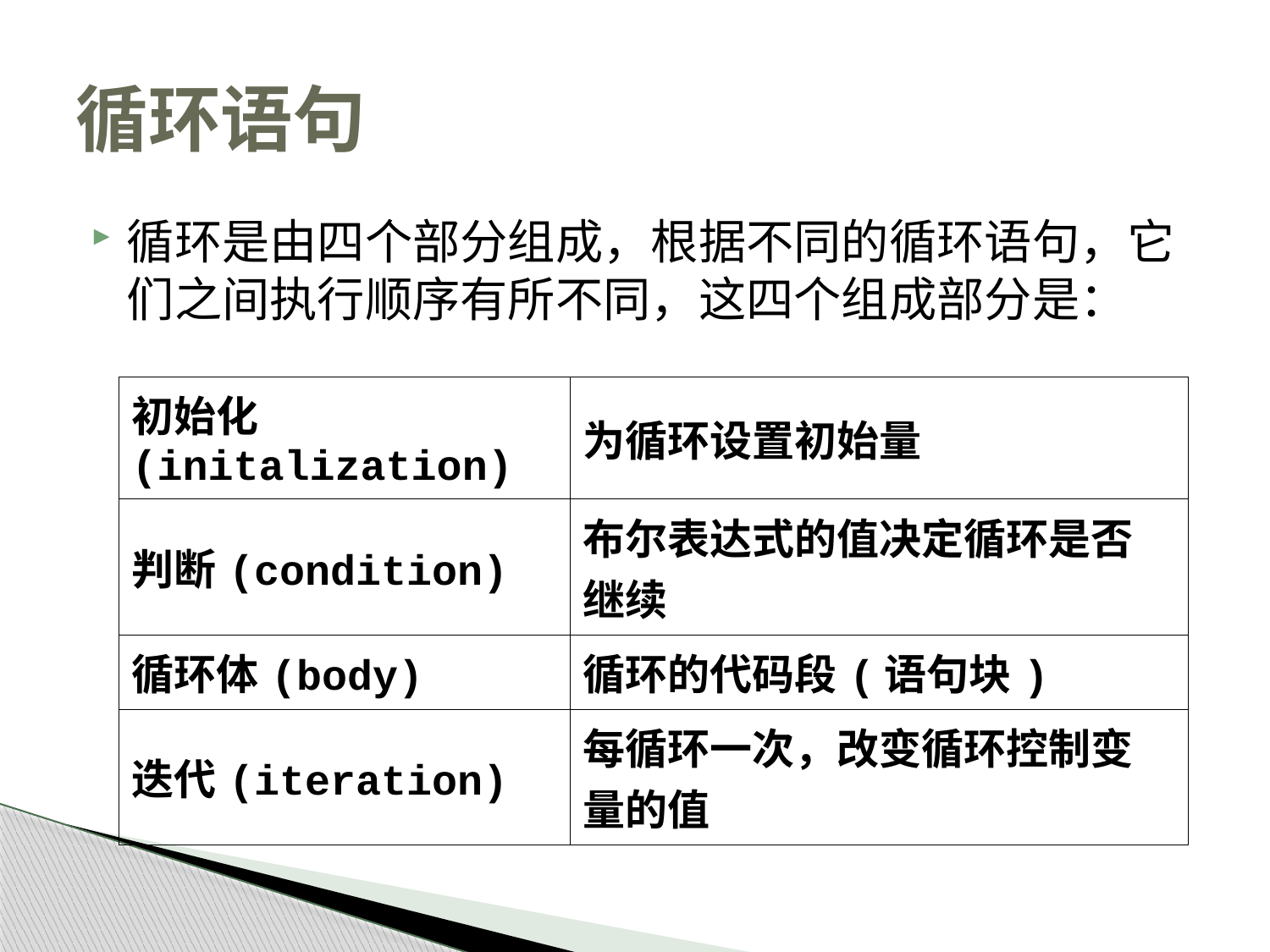

# 循环语句
循环是由四个部分组成，根据不同的循环语句，它们之间执行顺序有所不同，这四个组成部分是：

| 初始化(initalization) | 为循环设置初始量 |
| --- | --- |
| 判断(condition) | 布尔表达式的值决定循环是否继续 |
| 循环体(body) | 循环的代码段(语句块) |
| 迭代(iteration) | 每循环一次，改变循环控制变量的值 |